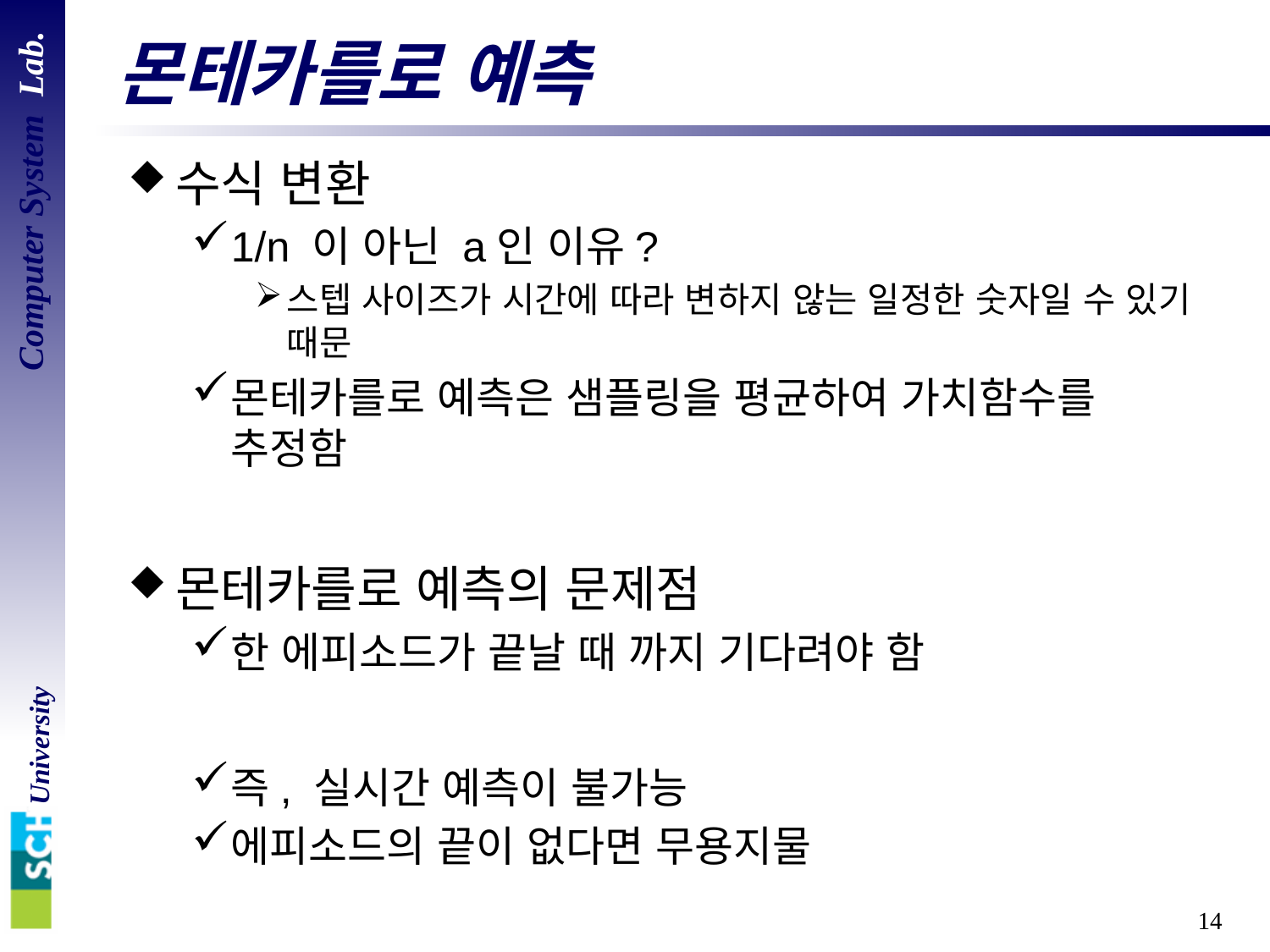

# 몬테카를로 예측
수식 변환
1/n 이 아닌 a인 이유?
스텝 사이즈가 시간에 따라 변하지 않는 일정한 숫자일 수 있기 때문
몬테카를로 예측은 샘플링을 평균하여 가치함수를 추정함

몬테카를로 예측의 문제점
한 에피소드가 끝날 때 까지 기다려야 함

즉, 실시간 예측이 불가능
에피소드의 끝이 없다면 무용지물